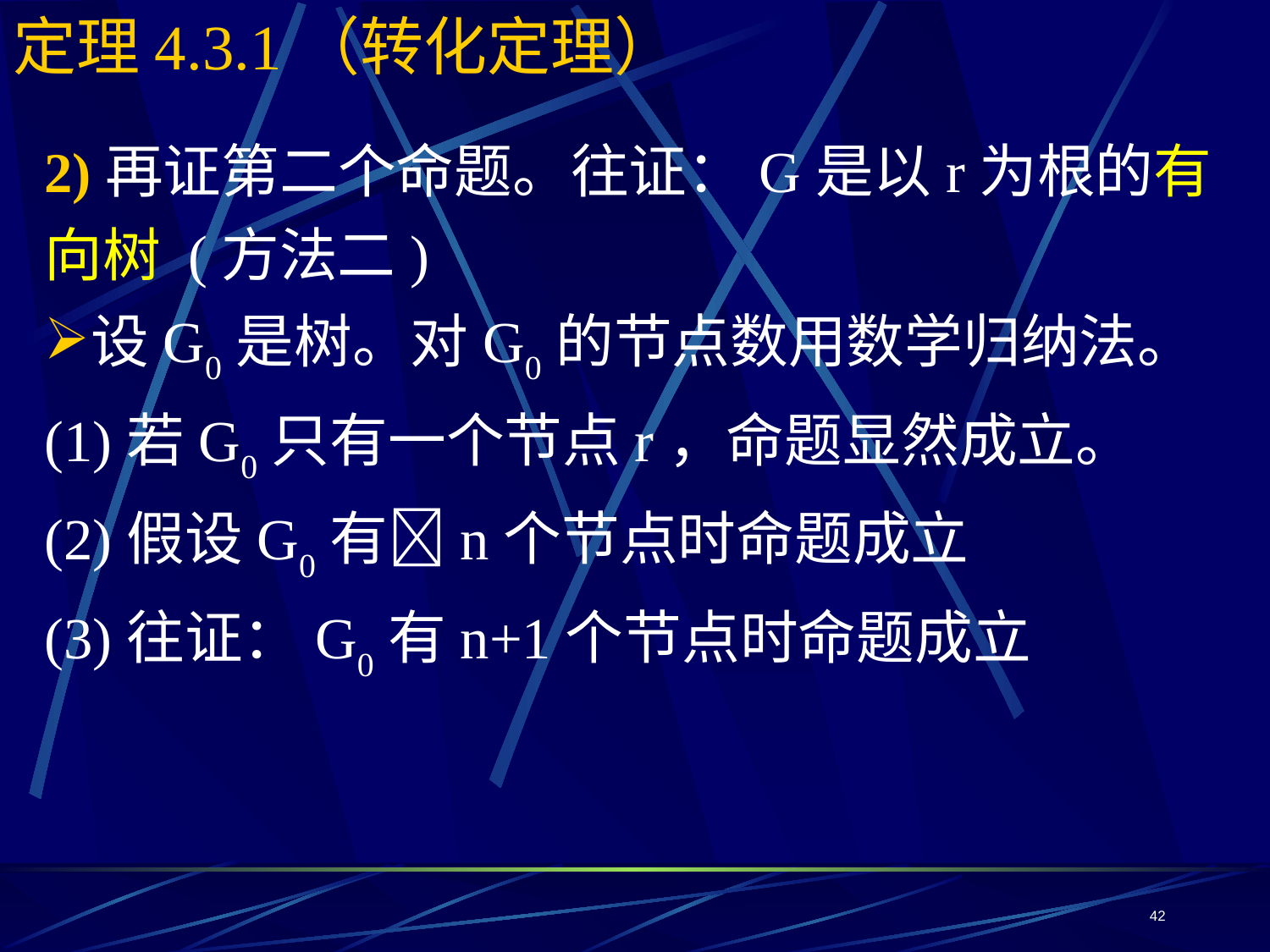

# 定理4.3.1（转化定理）
2)再证第二个命题。往证：G是以r为根的有向树 (方法二)
设G0是树。对G0的节点数用数学归纳法。
(1)若G0只有一个节点r，命题显然成立。
(2)假设G0有≤n个节点时命题成立
(3)往证：G0有n+1个节点时命题成立
42